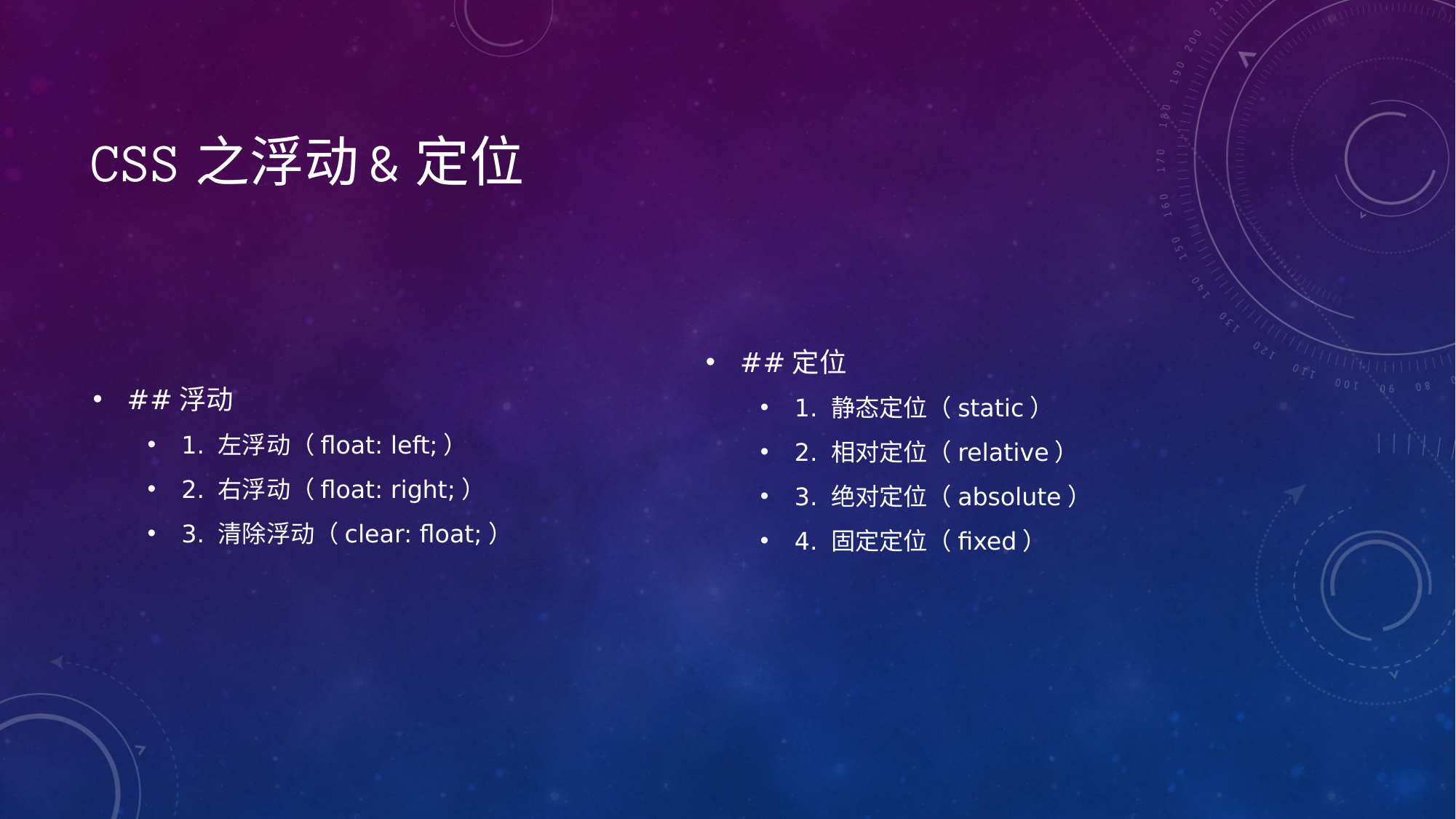

# Css之浮动&定位

##浮动
1. 左浮动（float: left;）
2. 右浮动（float: right;）
3. 清除浮动（clear: float;）

##定位
1. 静态定位（static）
2. 相对定位（relative）
3. 绝对定位（absolute）
4. 固定定位（fixed）